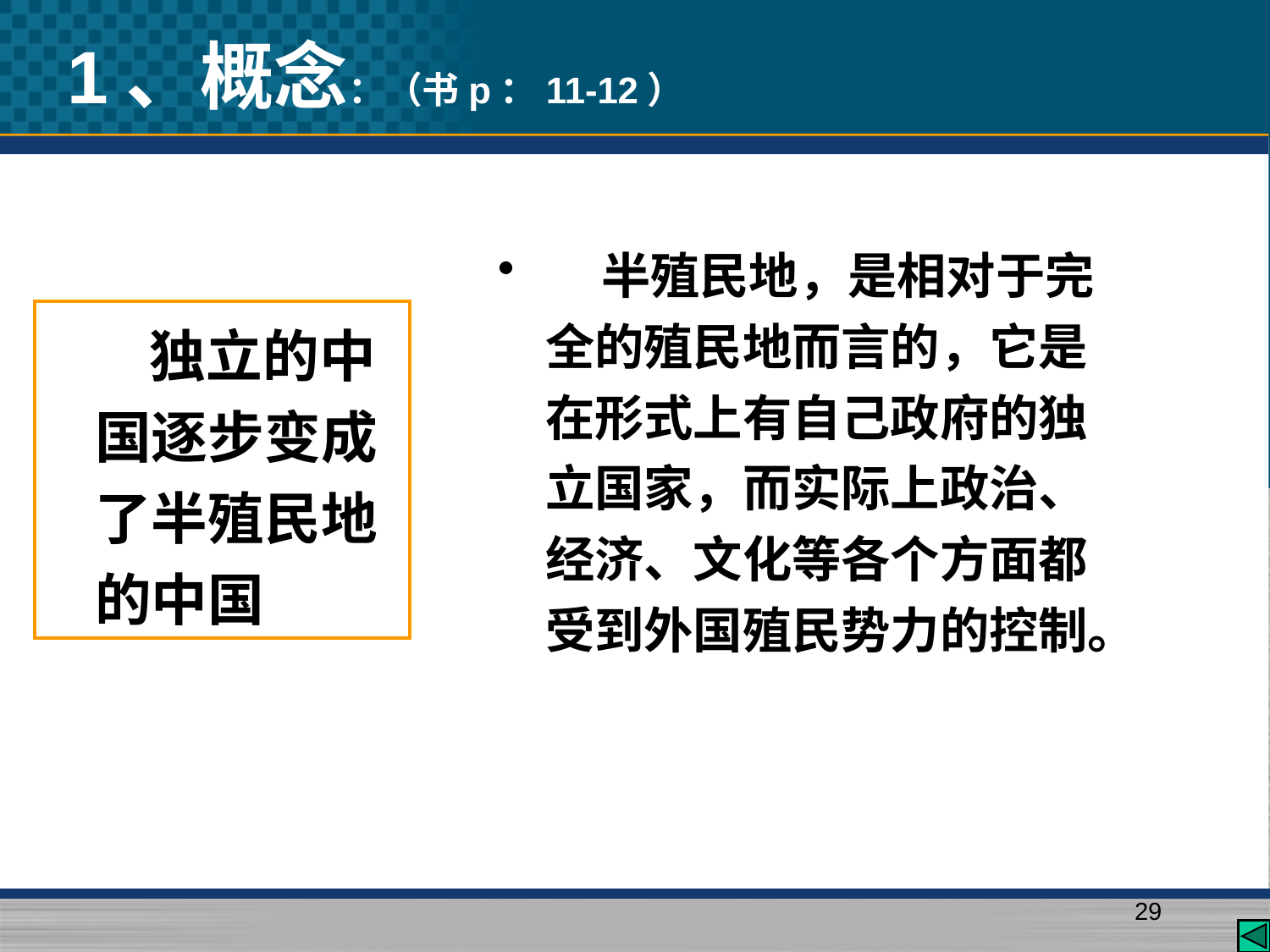

# 1、概念：（书p：11-12）
    半殖民地，是相对于完全的殖民地而言的，它是在形式上有自己政府的独立国家，而实际上政治、经济、文化等各个方面都受到外国殖民势力的控制。
       独立的中国逐步变成了半殖民地的中国
29